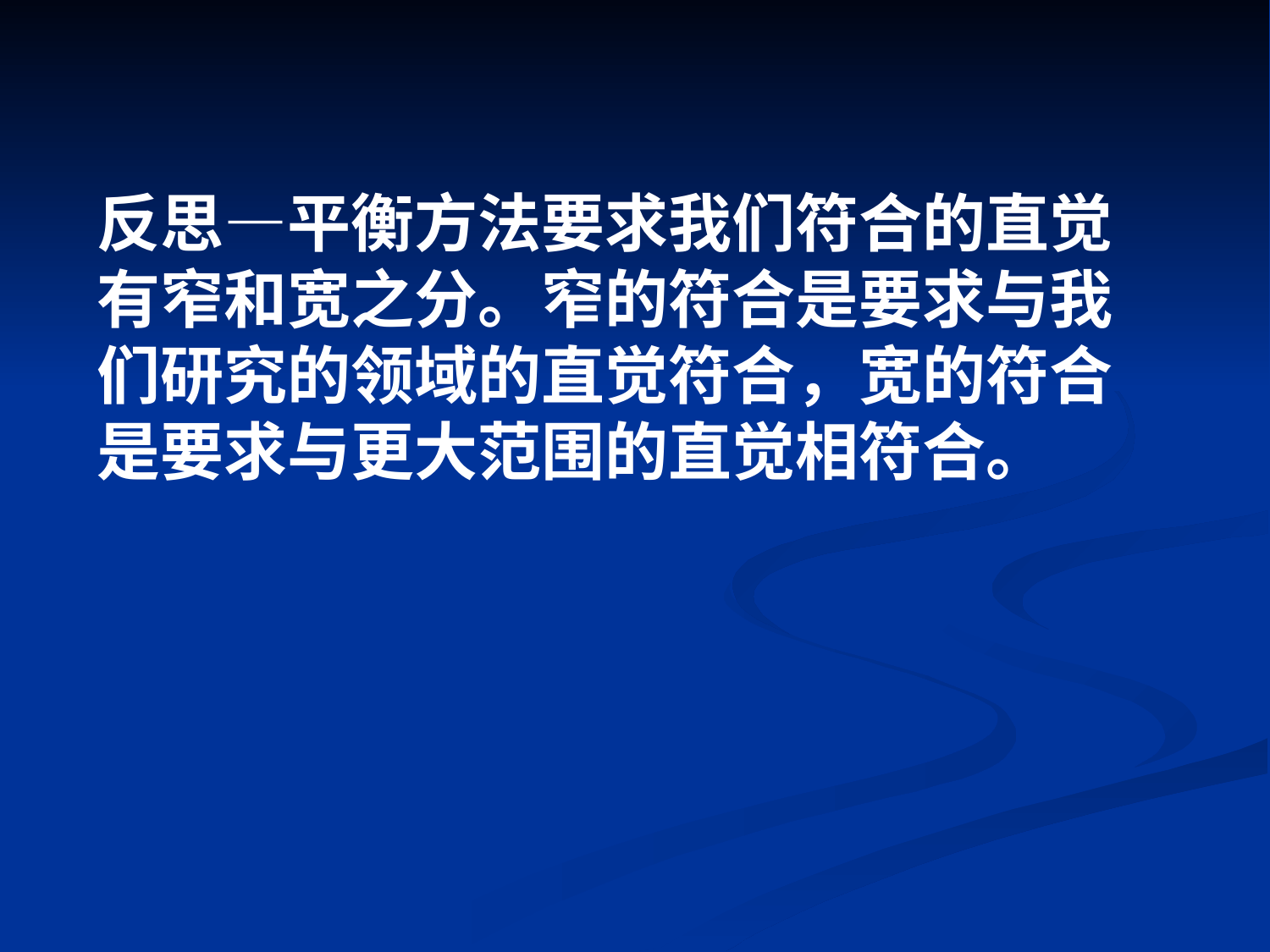

反思—平衡方法要求我们符合的直觉有窄和宽之分。窄的符合是要求与我们研究的领域的直觉符合，宽的符合是要求与更大范围的直觉相符合。